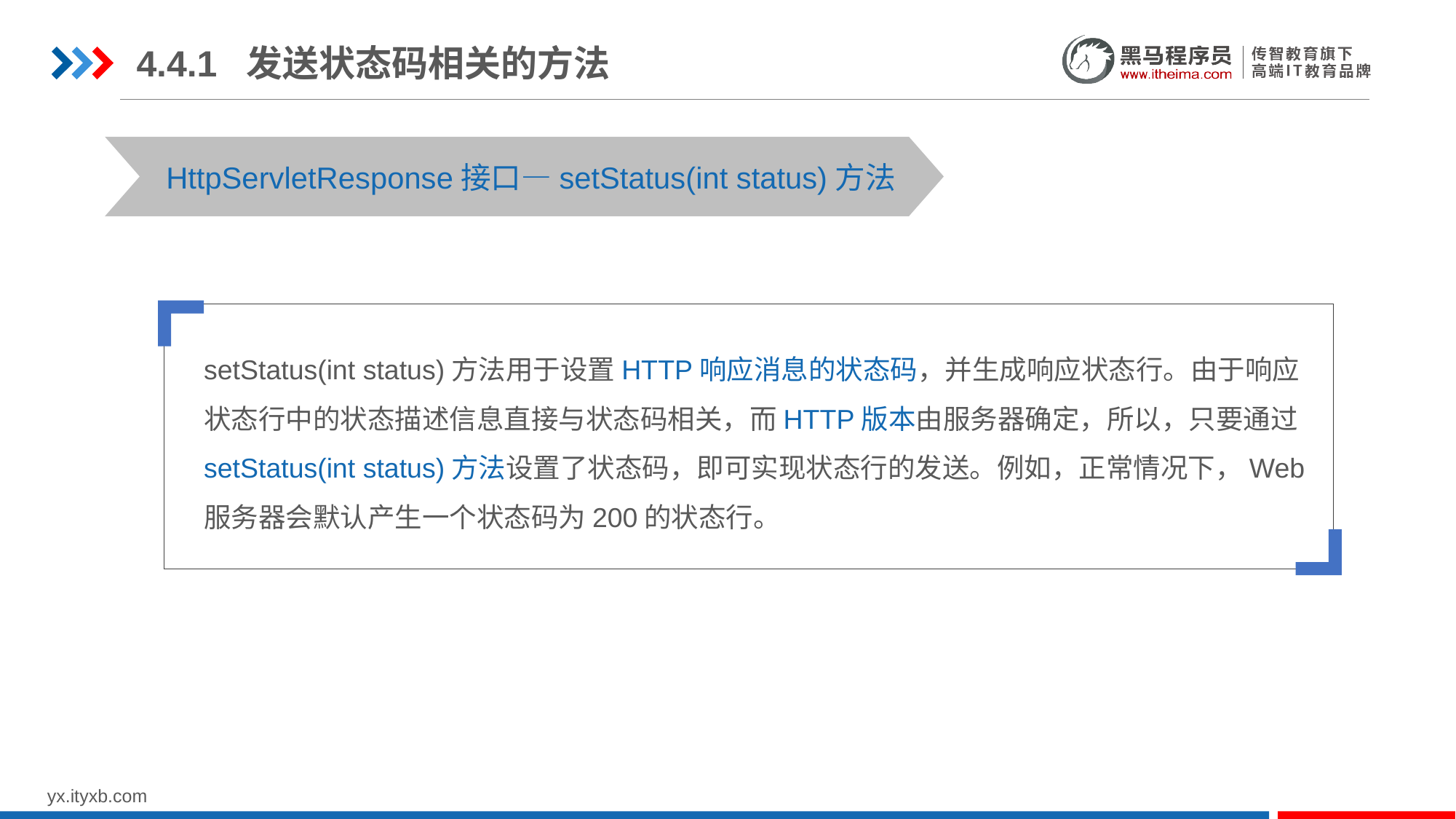

4.4.1  发送状态码相关的方法

HttpServletResponse接口—setStatus(int status)方法

setStatus(int status)方法用于设置HTTP响应消息的状态码，并生成响应状态行。由于响应状态行中的状态描述信息直接与状态码相关，而HTTP版本由服务器确定，所以，只要通过setStatus(int status)方法设置了状态码，即可实现状态行的发送。例如，正常情况下，Web服务器会默认产生一个状态码为200的状态行。